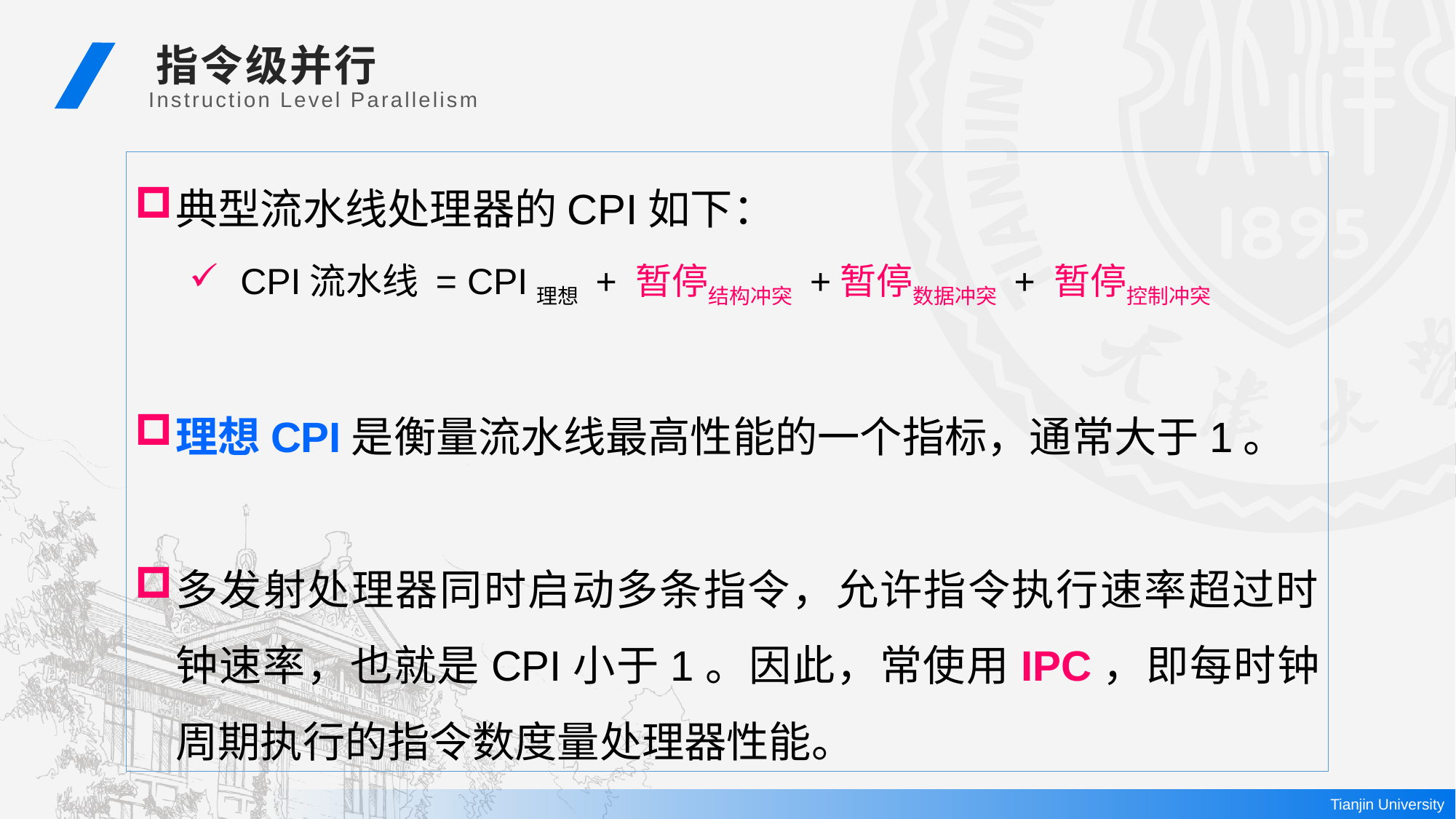

指令级并行
   Instruction Level Parallelism
典型流水线处理器的CPI如下：
 CPI流水线 = CPI理想 + 暂停结构冲突 +暂停数据冲突 + 暂停控制冲突

理想CPI是衡量流水线最高性能的一个指标，通常大于1。

多发射处理器同时启动多条指令，允许指令执行速率超过时钟速率，也就是CPI小于1。因此，常使用IPC，即每时钟周期执行的指令数度量处理器性能。